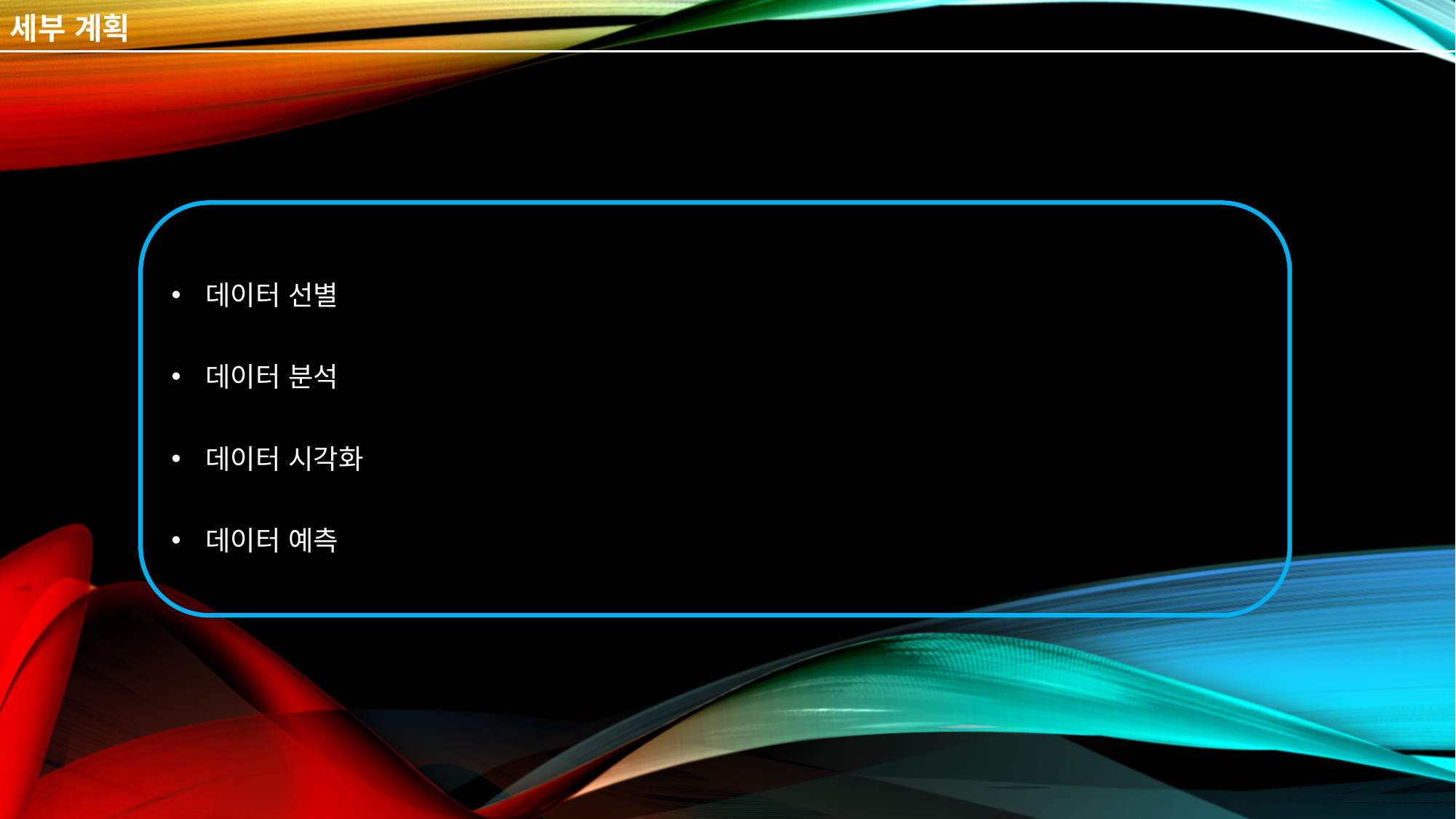

# 세부 계획
데이터 선별
데이터 분석
데이터 시각화
데이터 예측